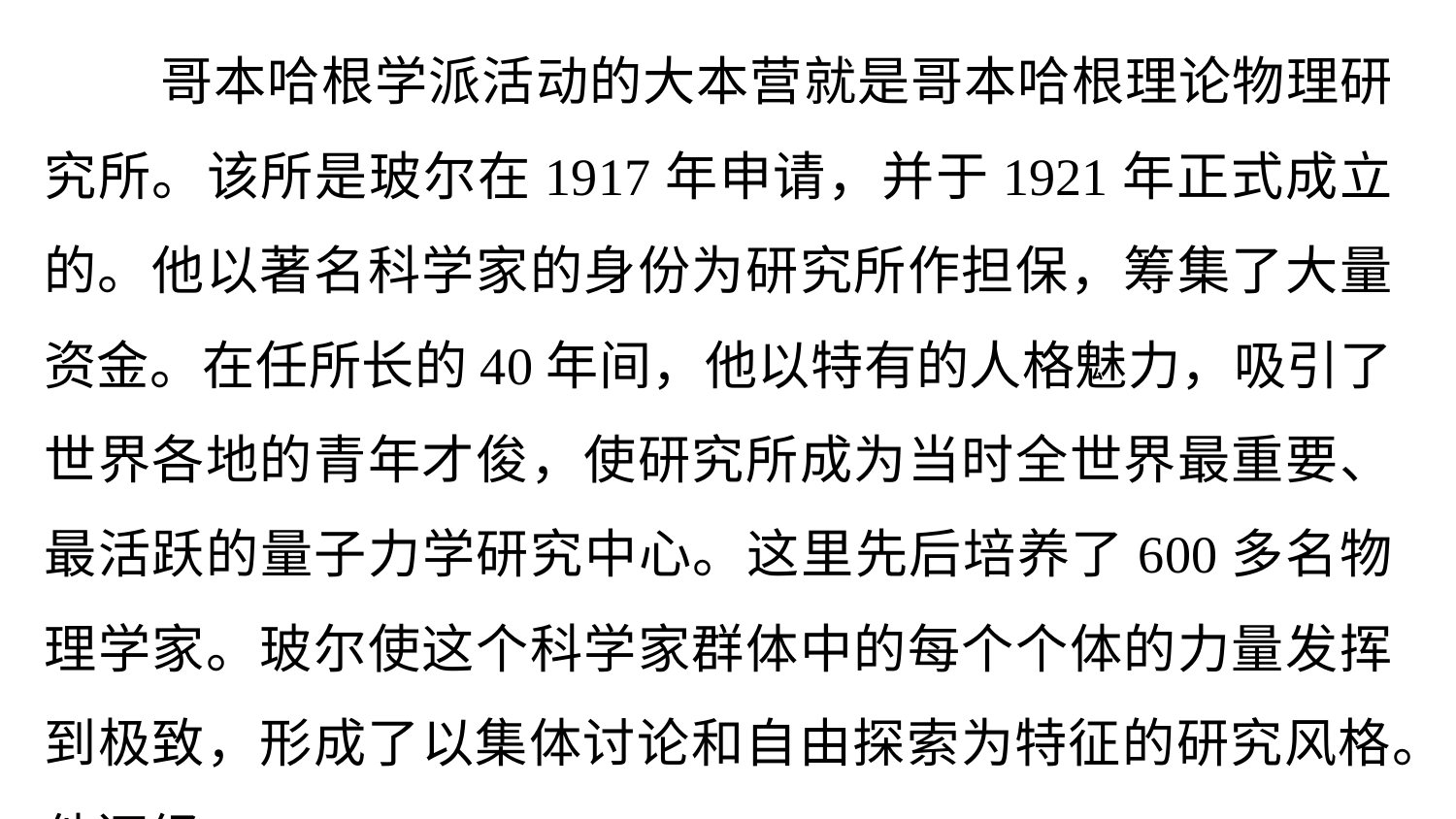

哥本哈根学派活动的大本营就是哥本哈根理论物理研究所。该所是玻尔在1917年申请，并于1921年正式成立的。他以著名科学家的身份为研究所作担保，筹集了大量资金。在任所长的40年间，他以特有的人格魅力，吸引了世界各地的青年才俊，使研究所成为当时全世界最重要、最活跃的量子力学研究中心。这里先后培养了600多名物理学家。玻尔使这个科学家群体中的每个个体的力量发挥到极致，形成了以集体讨论和自由探索为特征的研究风格。他还经